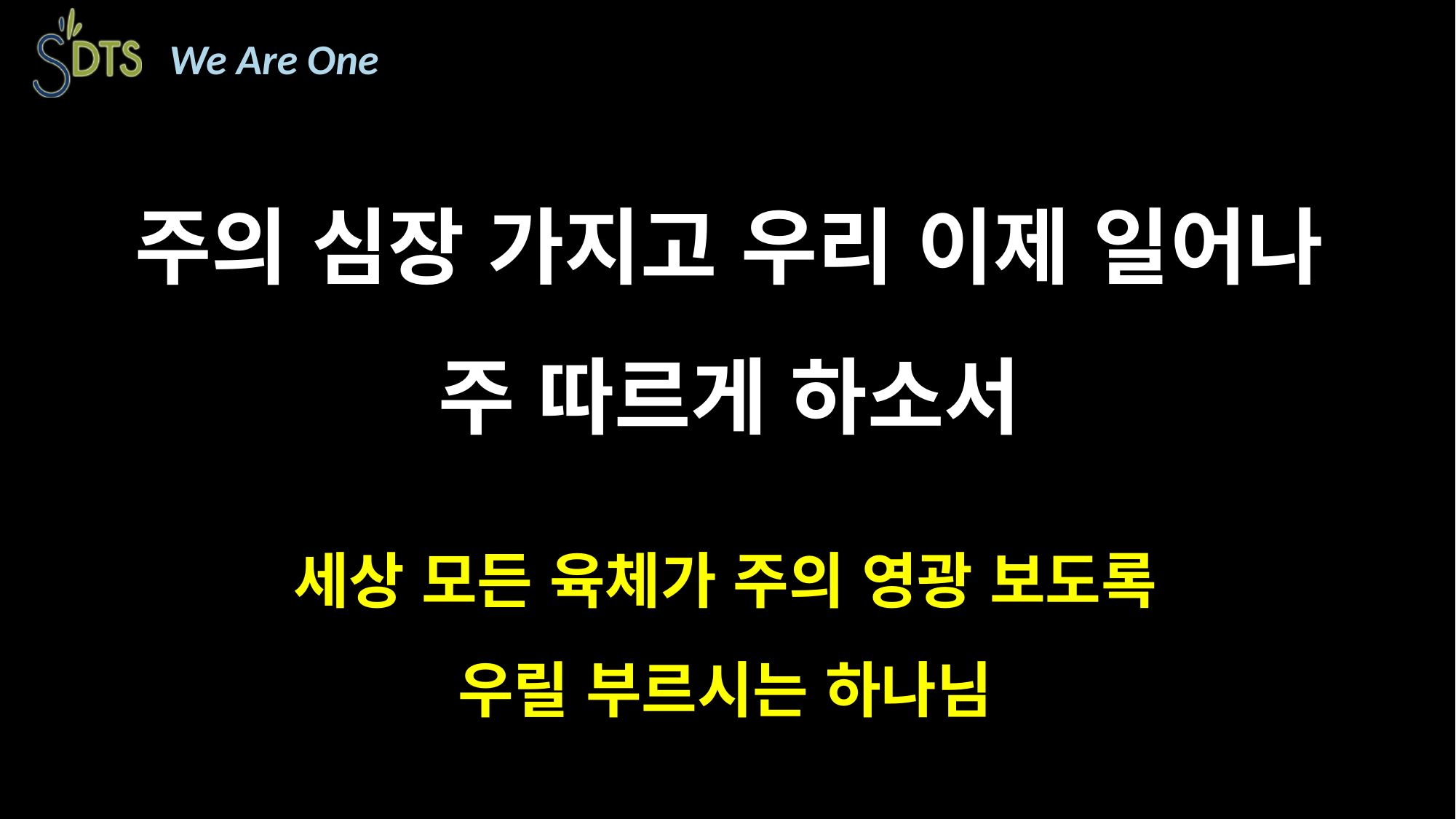

주의 심장 가지고 우리 이제 일어나
주 따르게 하소서
세상 모든 육체가 주의 영광 보도록
우릴 부르시는 하나님